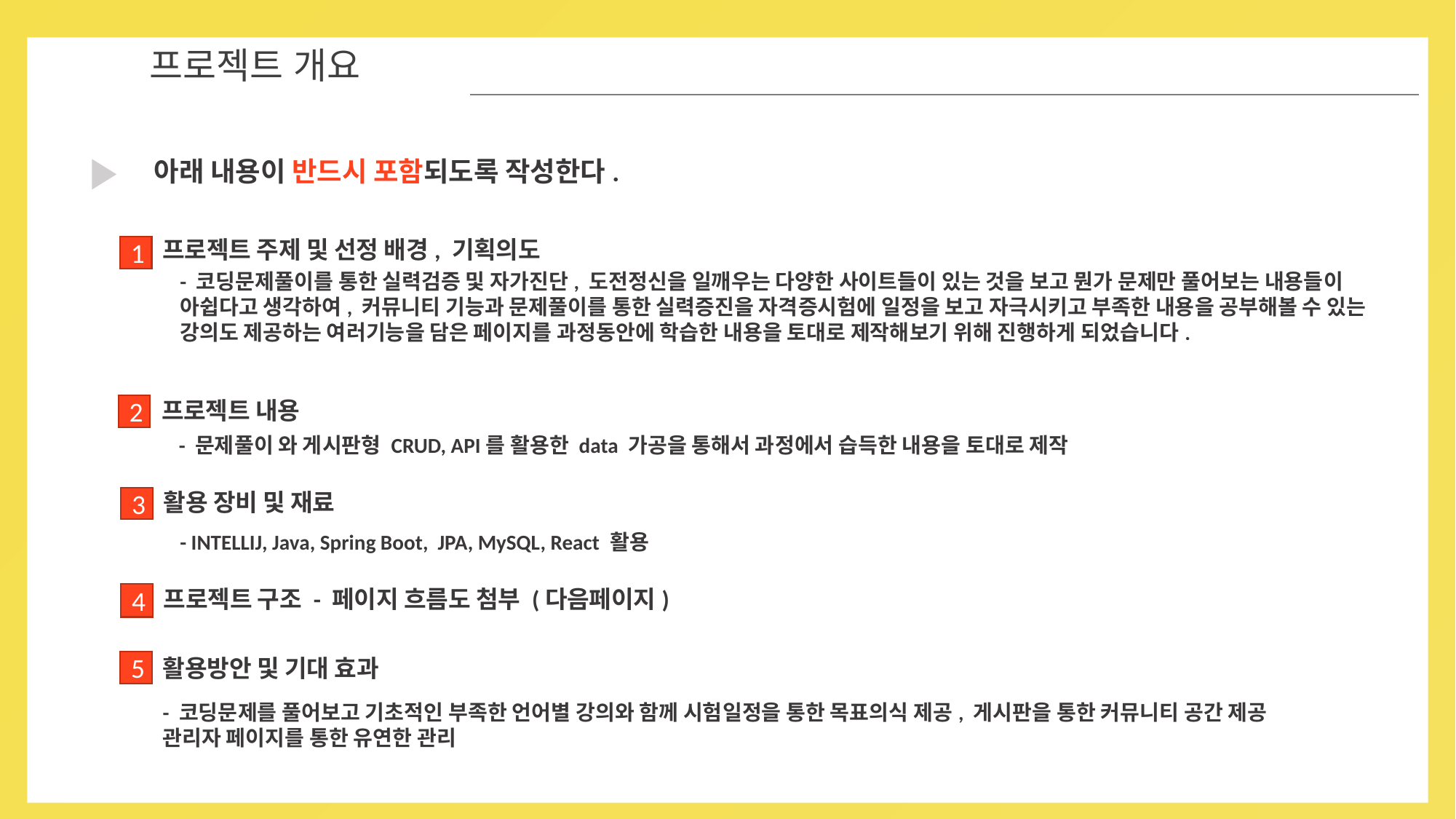

01

프로젝트 개요
▶
아래 내용이 반드시 포함되도록 작성한다.
프로젝트 주제 및 선정 배경, 기획의도
1
- 코딩문제풀이를 통한 실력검증 및 자가진단, 도전정신을 일깨우는 다양한 사이트들이 있는 것을 보고 뭔가 문제만 풀어보는 내용들이 아쉽다고 생각하여, 커뮤니티 기능과 문제풀이를 통한 실력증진을 자격증시험에 일정을 보고 자극시키고 부족한 내용을 공부해볼 수 있는 강의도 제공하는 여러기능을 담은 페이지를 과정동안에 학습한 내용을 토대로 제작해보기 위해 진행하게 되었습니다.
프로젝트 내용
2
- 문제풀이 와 게시판형 CRUD, API를 활용한 data 가공을 통해서 과정에서 습득한 내용을 토대로 제작
활용 장비 및 재료
3
- INTELLIJ, Java, Spring Boot,  JPA, MySQL, React 활용
프로젝트 구조 - 페이지 흐름도 첨부 (다음페이지)
4
활용방안 및 기대 효과
5
- 코딩문제를 풀어보고 기초적인 부족한 언어별 강의와 함께 시험일정을 통한 목표의식 제공, 게시판을 통한 커뮤니티 공간 제공
관리자 페이지를 통한 유연한 관리